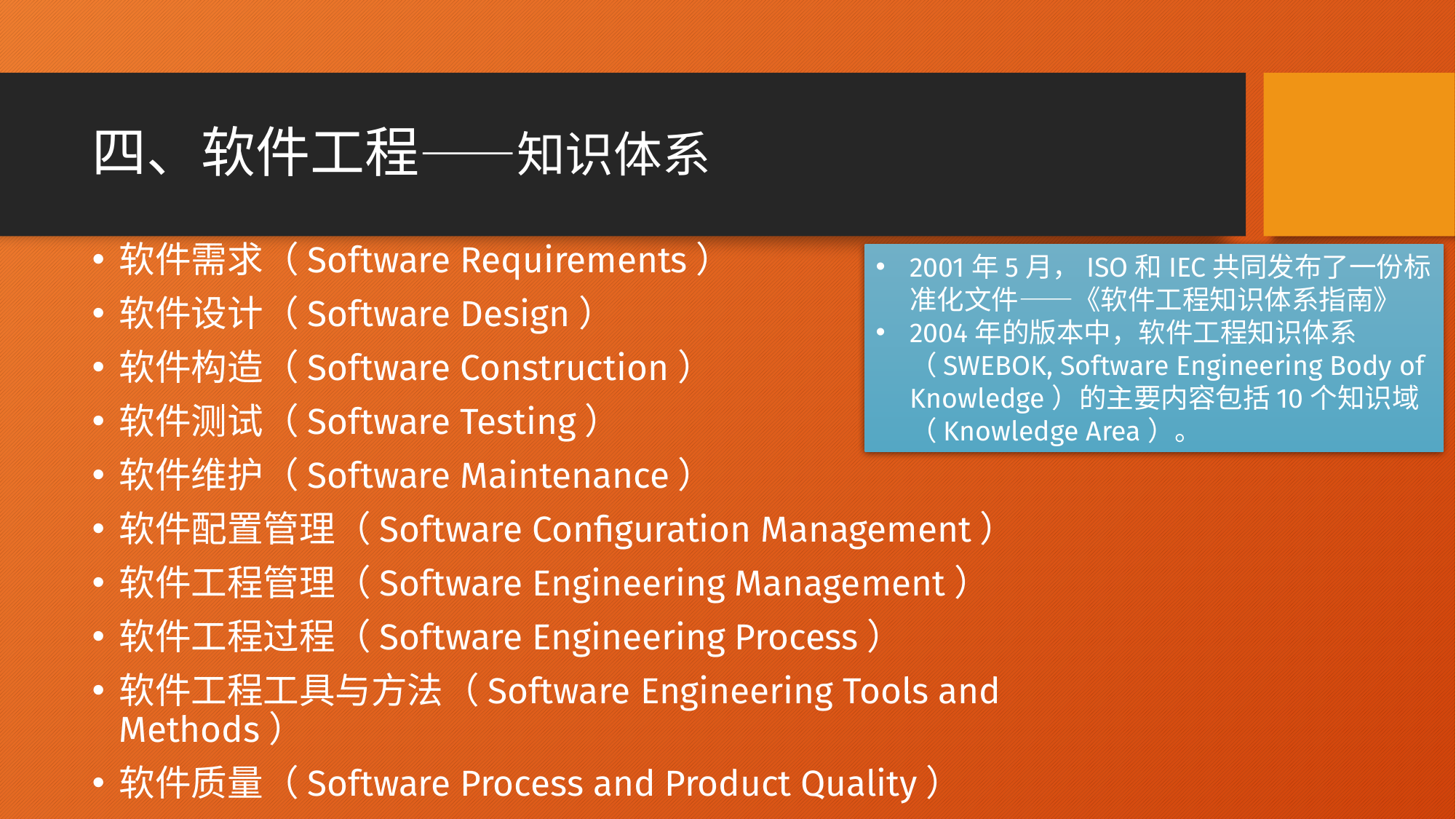

# 四、软件工程——知识体系
软件需求（Software Requirements）
软件设计（Software Design）
软件构造（Software Construction）
软件测试（Software Testing）
软件维护（Software Maintenance）
软件配置管理（Software Configuration Management）
软件工程管理（Software Engineering Management）
软件工程过程（Software Engineering Process）
软件工程工具与方法（Software Engineering Tools and Methods）
软件质量（Software Process and Product Quality）

2001年5月，ISO和IEC共同发布了一份标准化文件——《软件工程知识体系指南》
2004年的版本中，软件工程知识体系（SWEBOK, Software Engineering Body of Knowledge）的主要内容包括10个知识域（Knowledge Area）。